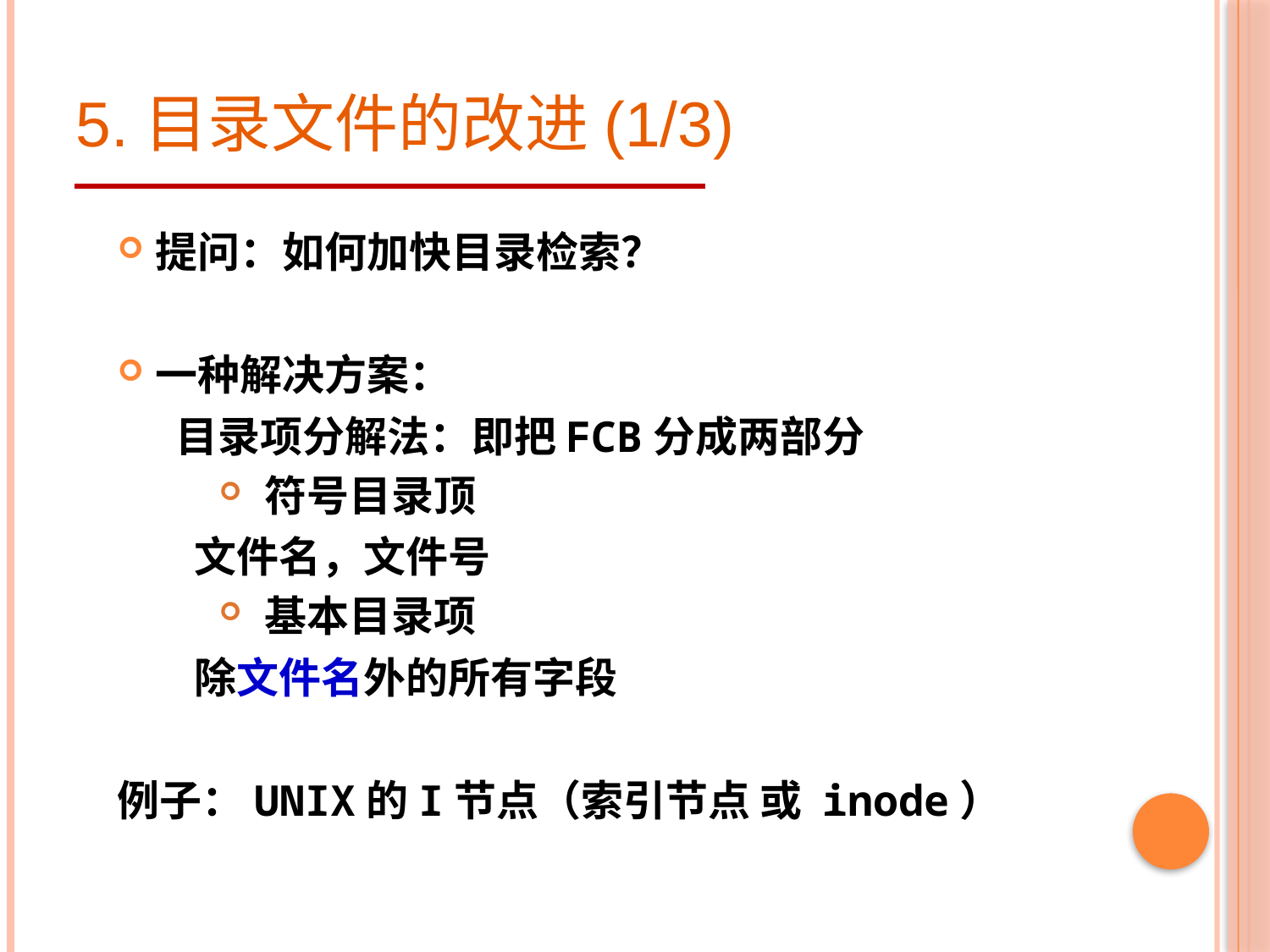

# 5.目录文件的改进(1/3)
提问：如何加快目录检索？

一种解决方案：
     目录项分解法：即把FCB分成两部分
 符号目录顶
       文件名，文件号
 基本目录项
       除文件名外的所有字段

例子：UNIX的I节点（索引节点 或 inode）